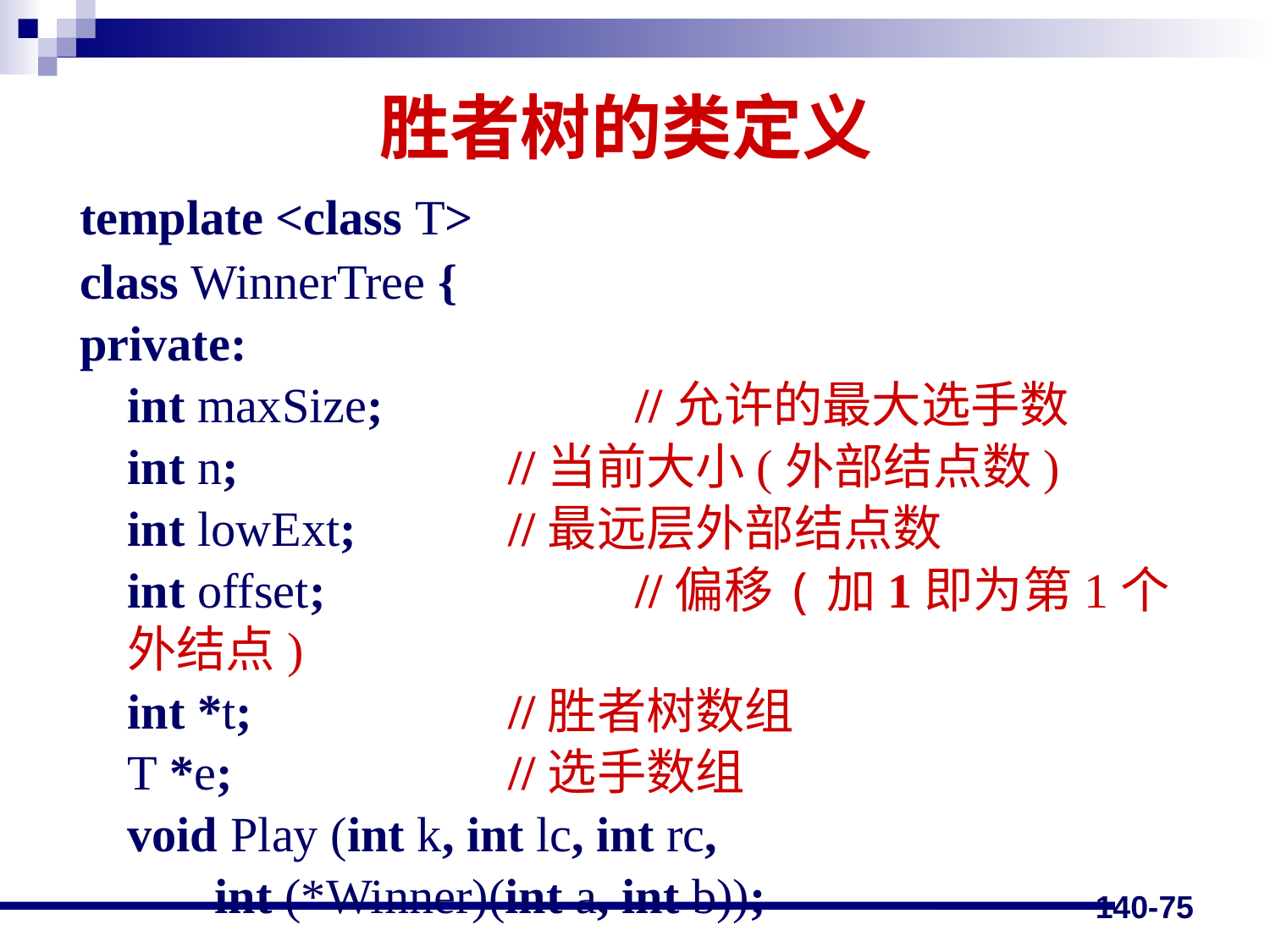

# 胜者树的类定义
template <class T>
class WinnerTree {
private:
	int maxSize;		//允许的最大选手数
	int n;			//当前大小(外部结点数)
	int lowExt;		//最远层外部结点数
	int offset;			//偏移(加1即为第1个外结点)
	int *t;			//胜者树数组
	T *e;			//选手数组
	void Play (int k, int lc, int rc,
           int (*Winner)(int a, int b));
140-75